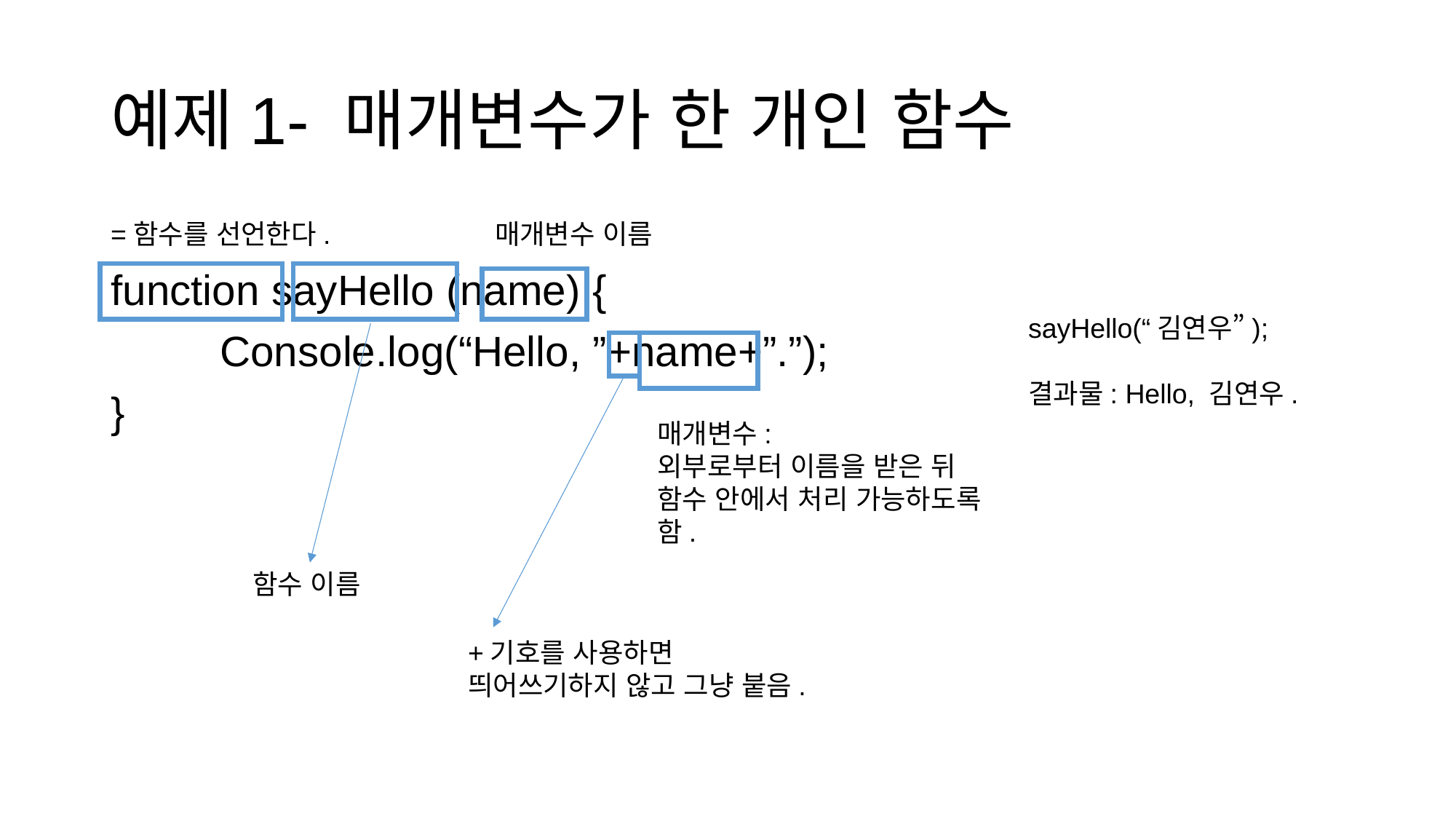

# 예제1- 매개변수가 한 개인 함수
=함수를 선언한다.
매개변수 이름

function sayHello (name) {
	Console.log(“Hello, ”+name+”.”);
}

sayHello(“김연우”);

결과물: Hello, 김연우.

매개변수:
외부로부터 이름을 받은 뒤
함수 안에서 처리 가능하도록 함.
함수 이름
+기호를 사용하면 띄어쓰기하지 않고 그냥 붙음.